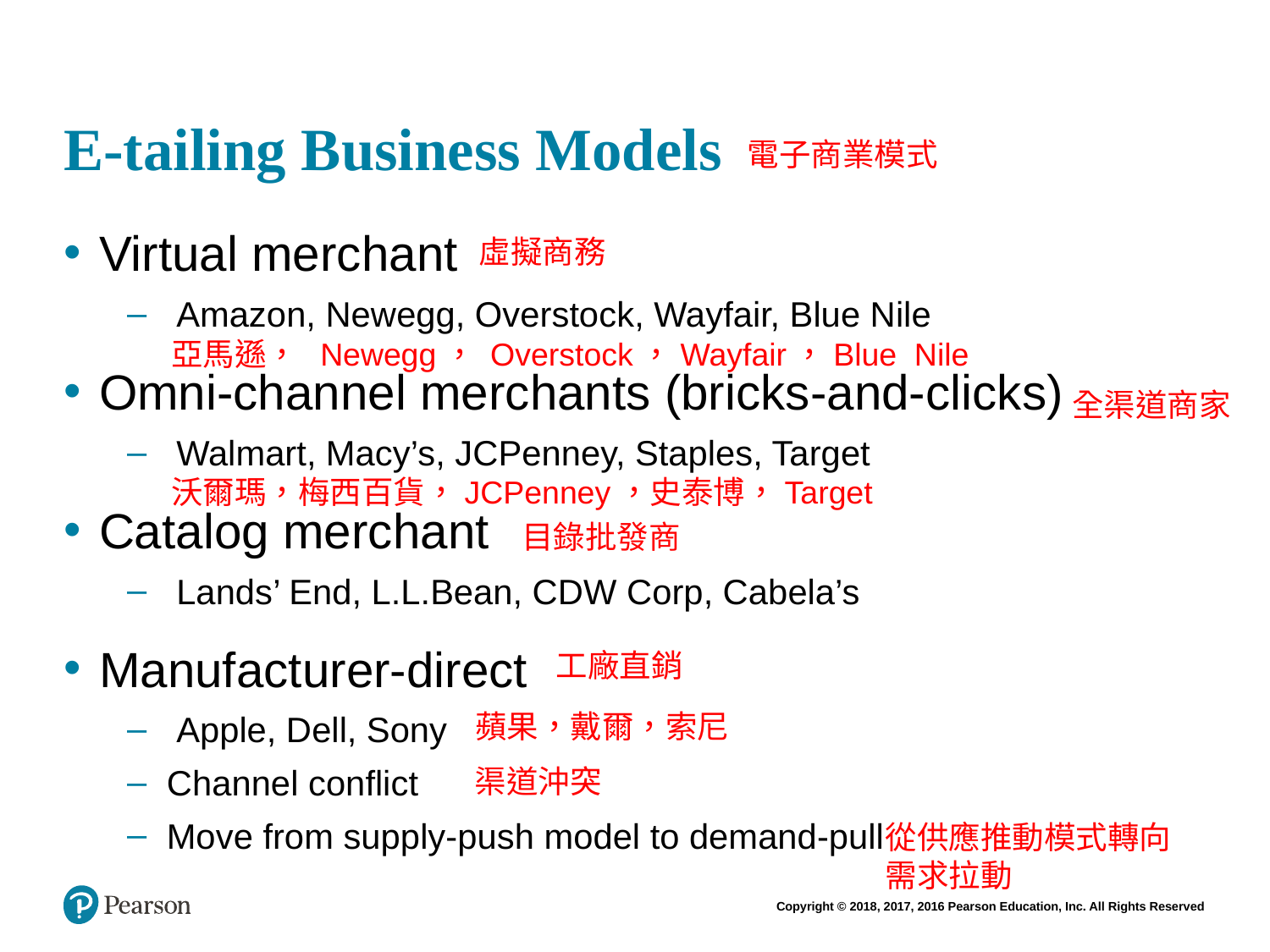

# E-tailing Business Models
電子商業模式
Virtual merchant
 Amazon, Newegg, Overstock, Wayfair, Blue Nile
Omni-channel merchants (bricks-and-clicks)
 Walmart, Macy’s, JCPenney, Staples, Target
Catalog merchant
 Lands’ End, L.L.Bean, CDW Corp, Cabela’s
Manufacturer-direct
 Apple, Dell, Sony
Channel conflict
Move from supply-push model to demand-pull
虛擬商務
亞馬遜，  Newegg， Overstock，Wayfair，Blue  Nile
全渠道商家
沃爾瑪，梅西百貨，JCPenney，史泰博，Target
目錄批發商
工廠直銷
蘋果，戴爾，索尼
渠道沖突
從供應推動模式轉向需求拉動